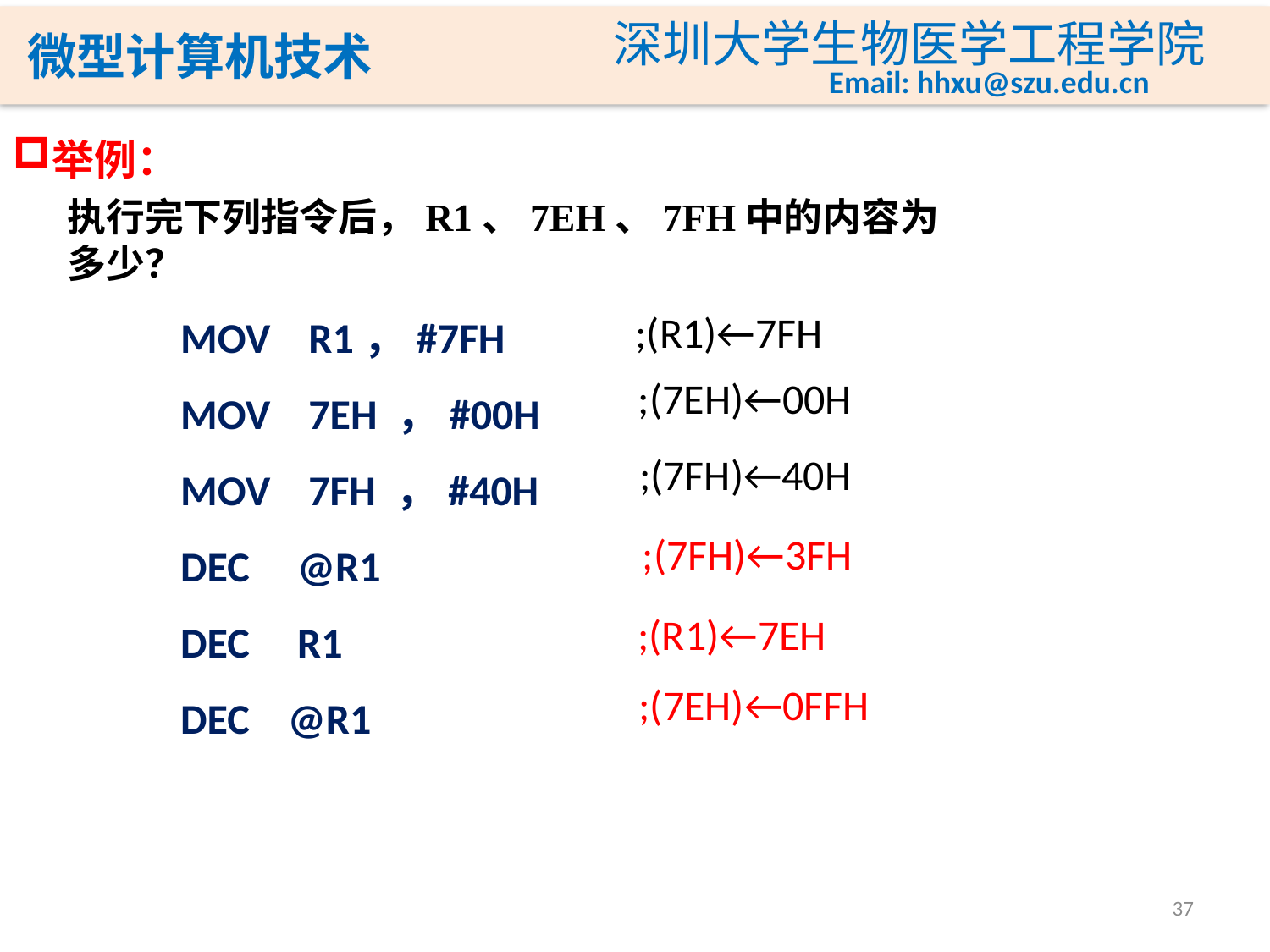

举例：
执行完下列指令后，R1、7EH、7FH中的内容为多少？
MOV    R1，#7FH
MOV    7EH ，#00H
MOV    7FH ，#40H
DEC     @R1
DEC     R1
DEC    @R1
;(R1)←7FH
;(7EH)←00H
;(7FH)←40H
;(7FH)←3FH
;(R1)←7EH
;(7EH)←0FFH
37